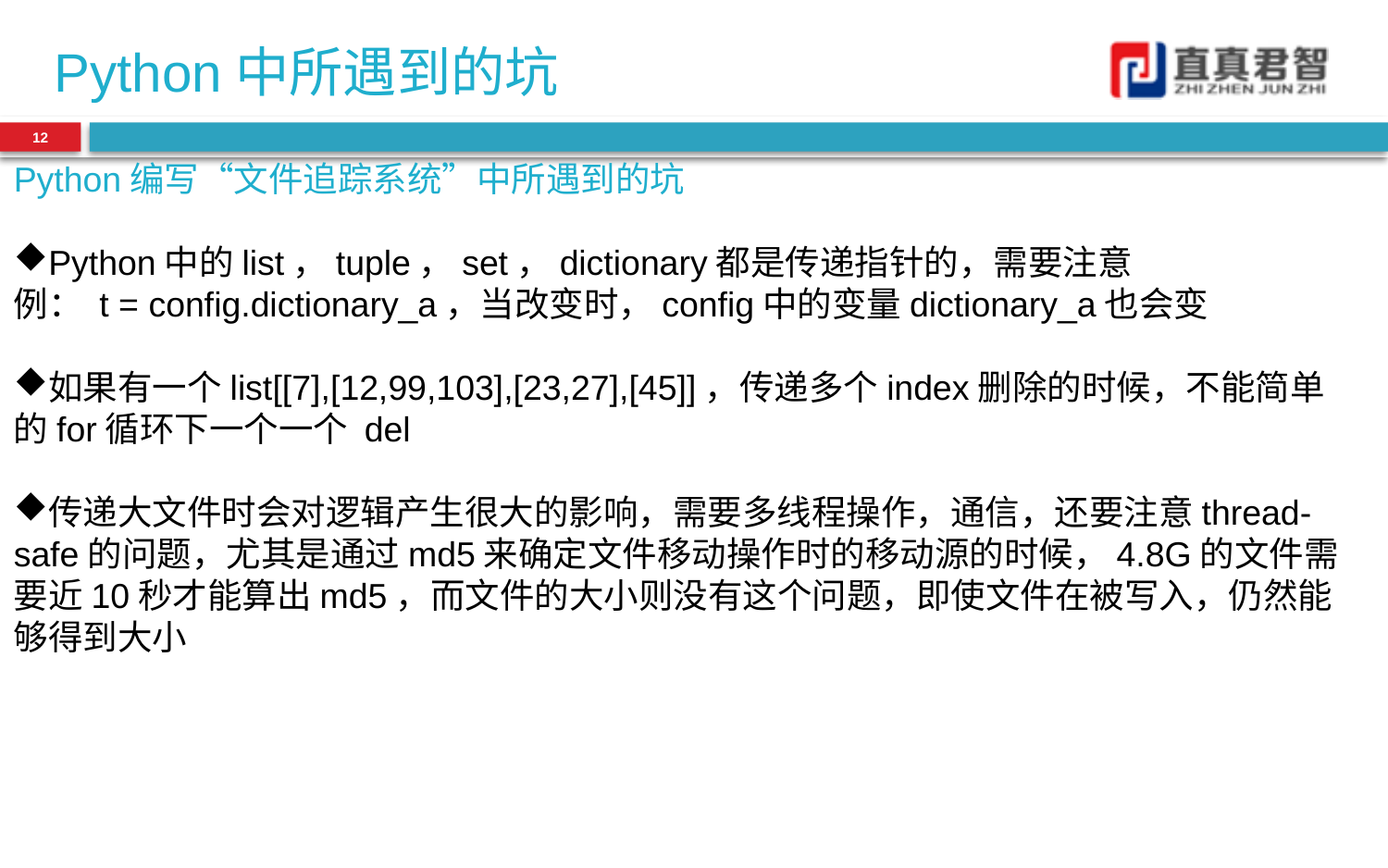

# Python中所遇到的坑
12
Python编写“文件追踪系统”中所遇到的坑

Python中的list，tuple，set，dictionary都是传递指针的，需要注意
例： t = config.dictionary_a，当改变时，config中的变量dictionary_a也会变

如果有一个list[[7],[12,99,103],[23,27],[45]]，传递多个index删除的时候，不能简单   的for循环下一个一个 del

传递大文件时会对逻辑产生很大的影响，需要多线程操作，通信，还要注意thread-safe的问题，尤其是通过md5来确定文件移动操作时的移动源的时候，4.8G的文件需要近10秒才能算出md5，而文件的大小则没有这个问题，即使文件在被写入，仍然能够得到大小